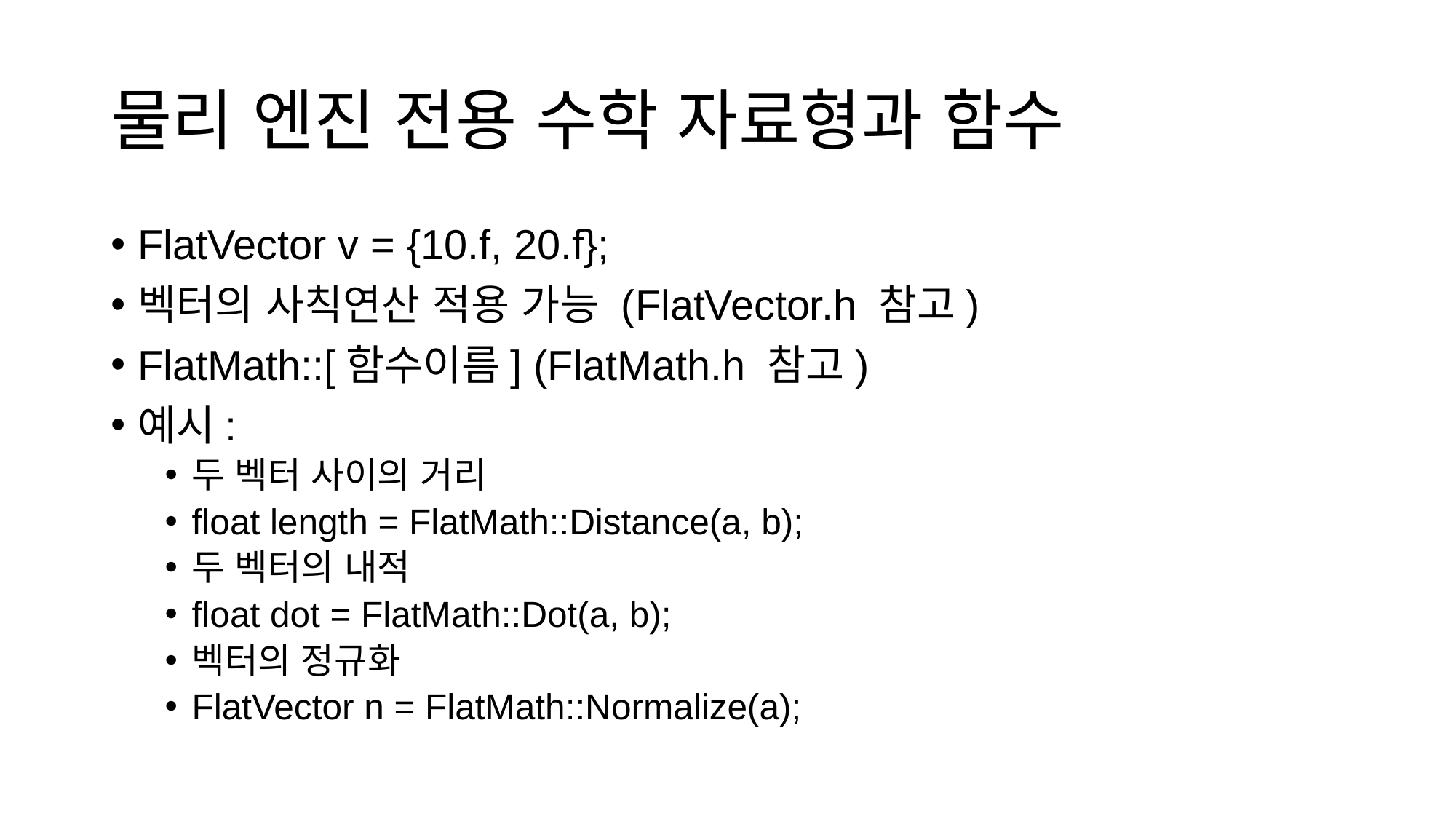

# 물리 엔진 전용 수학 자료형과 함수
FlatVector v = {10.f, 20.f};
벡터의 사칙연산 적용 가능 (FlatVector.h 참고)
FlatMath::[함수이름] (FlatMath.h 참고)
예시:
두 벡터 사이의 거리
float length = FlatMath::Distance(a, b);
두 벡터의 내적
float dot = FlatMath::Dot(a, b);
벡터의 정규화
FlatVector n = FlatMath::Normalize(a);